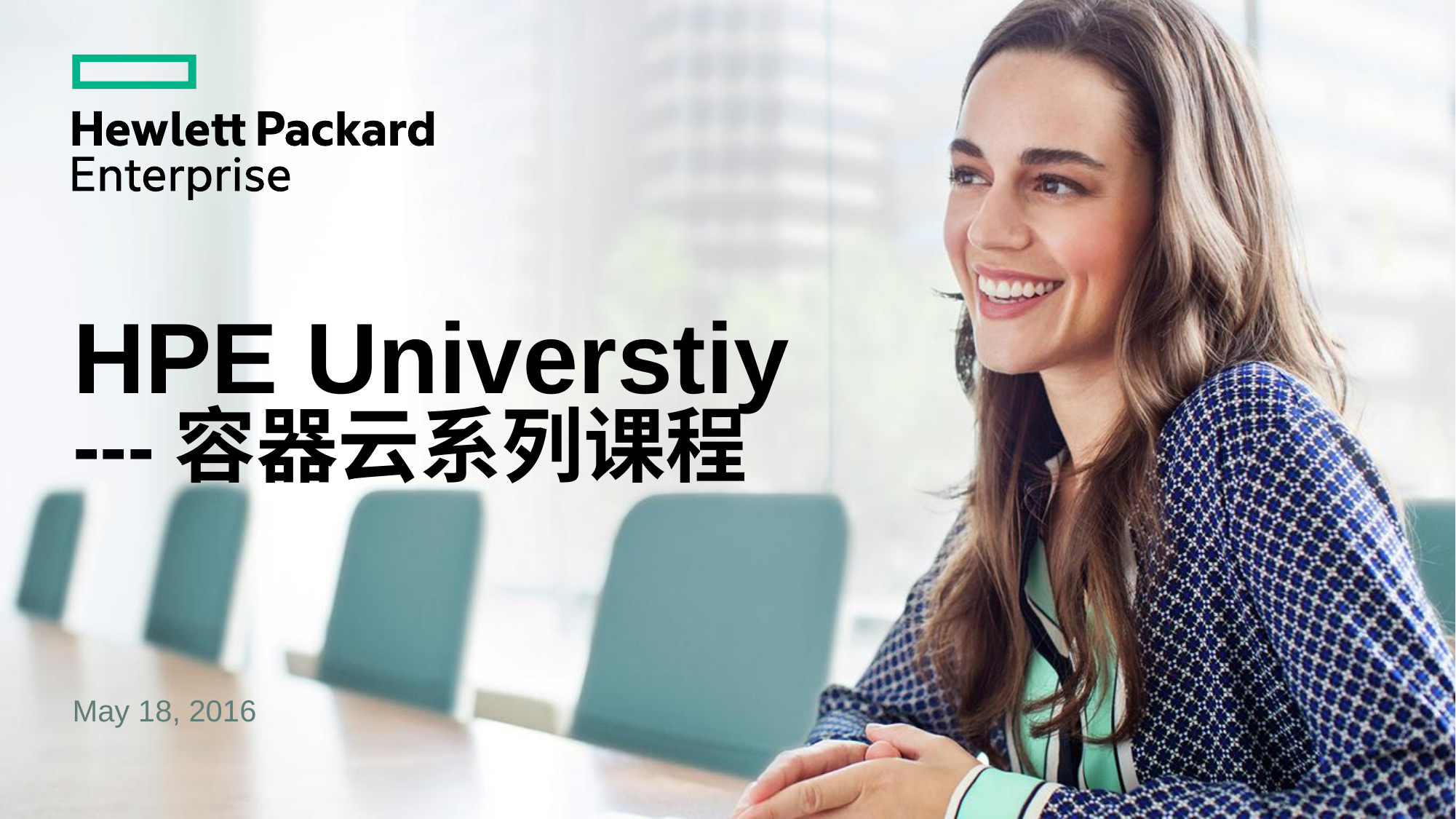

# HPE Universtiy ---容器云系列课程
May 18, 2016